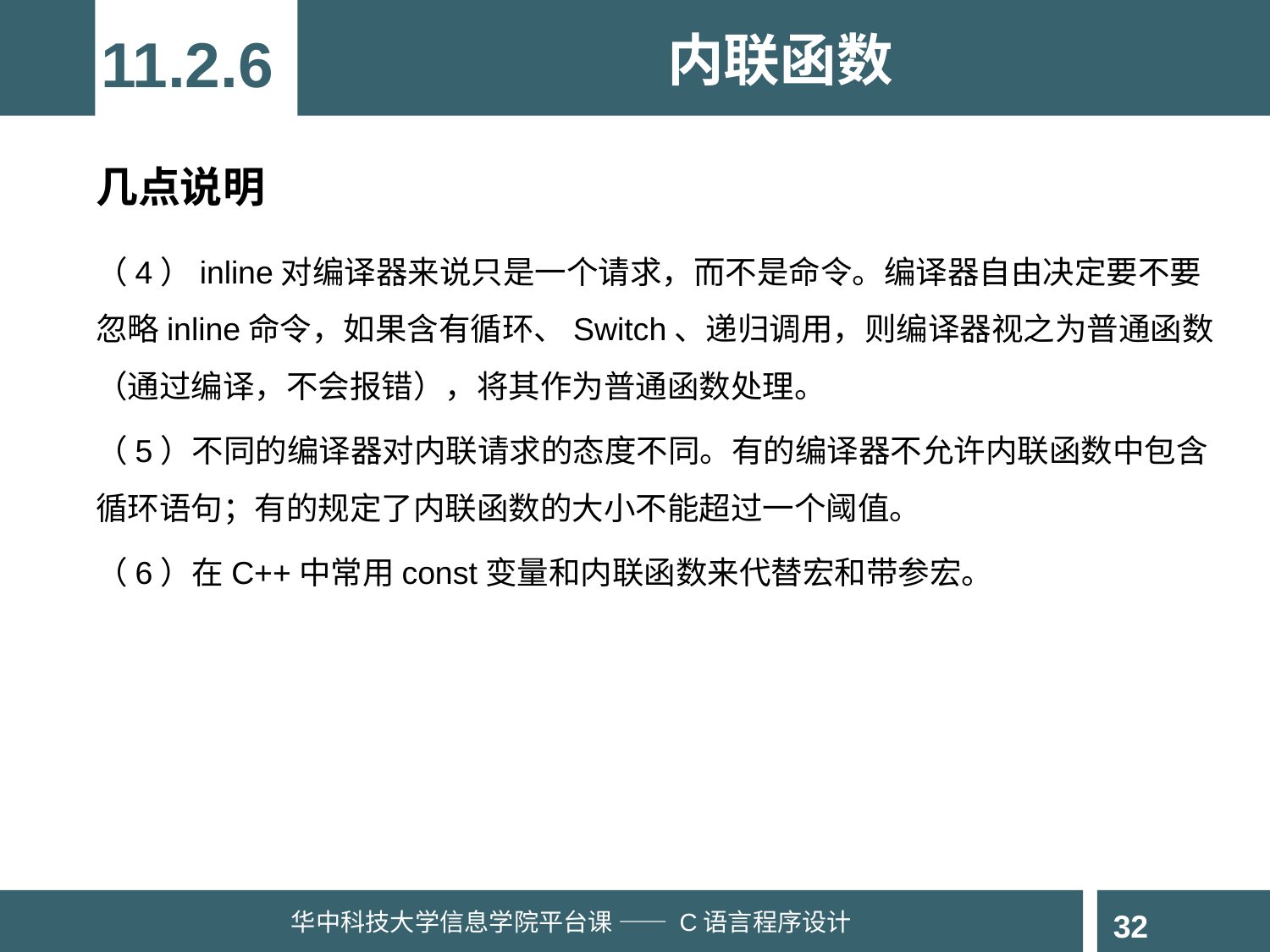

11.2.6
内联函数
几点说明
（4）inline对编译器来说只是一个请求，而不是命令。编译器自由决定要不要忽略inline命令，如果含有循环、Switch、递归调用，则编译器视之为普通函数（通过编译，不会报错），将其作为普通函数处理。
（5）不同的编译器对内联请求的态度不同。有的编译器不允许内联函数中包含循环语句；有的规定了内联函数的大小不能超过一个阈值。
（6）在C++中常用const变量和内联函数来代替宏和带参宏。